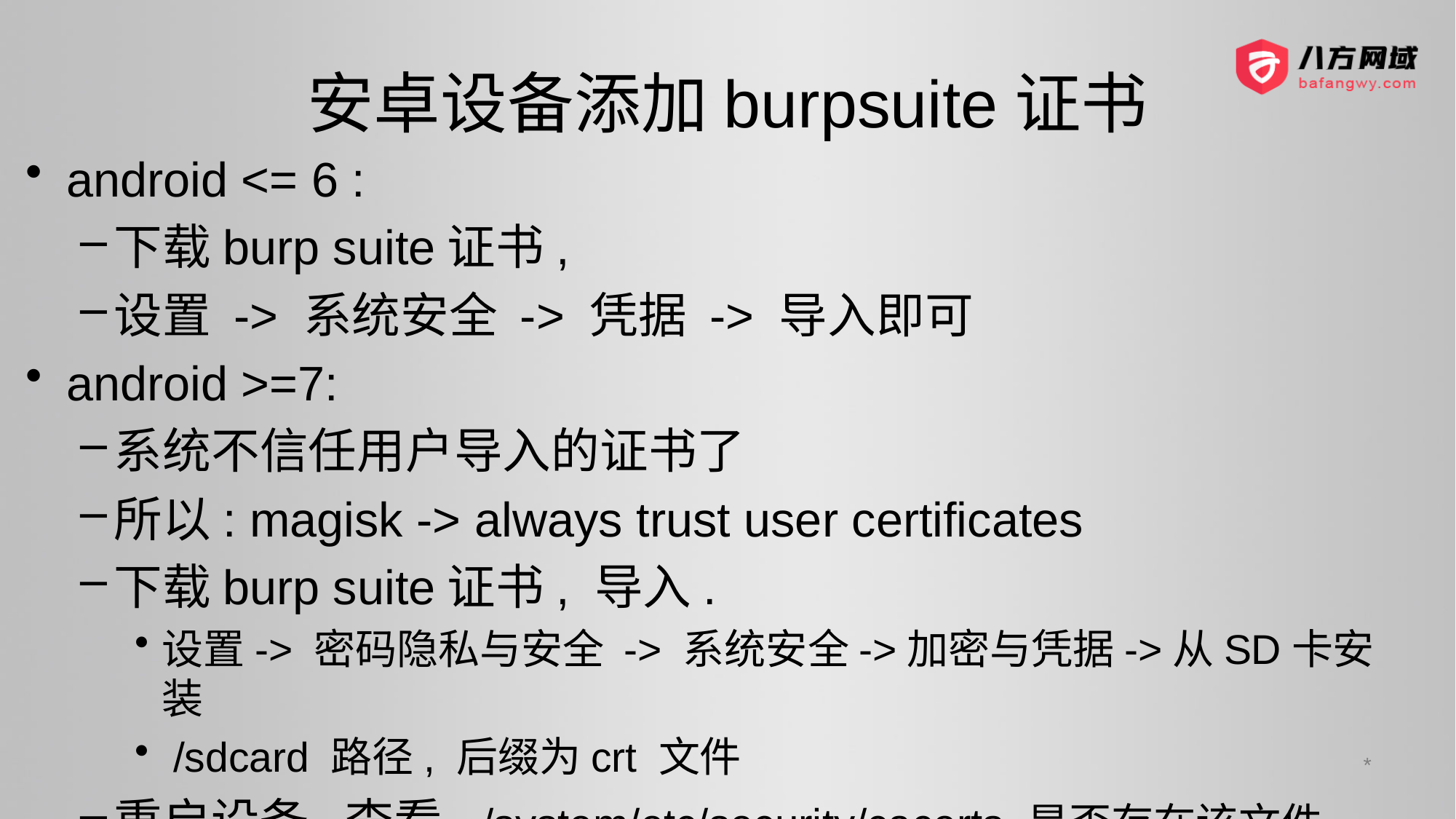

# 安卓设备添加burpsuite证书
android <= 6 :
下载burp suite证书,
设置 -> 系统安全 -> 凭据 -> 导入即可
android >=7:
系统不信任用户导入的证书了
所以: magisk -> always trust user certificates
下载burp suite证书, 导入.
设置-> 密码隐私与安全 -> 系统安全->加密与凭据->从SD卡安装
 /sdcard 路径, 后缀为crt 文件
重启设备,查看   /system/etc/security/cacerts 是否存在该文件

*